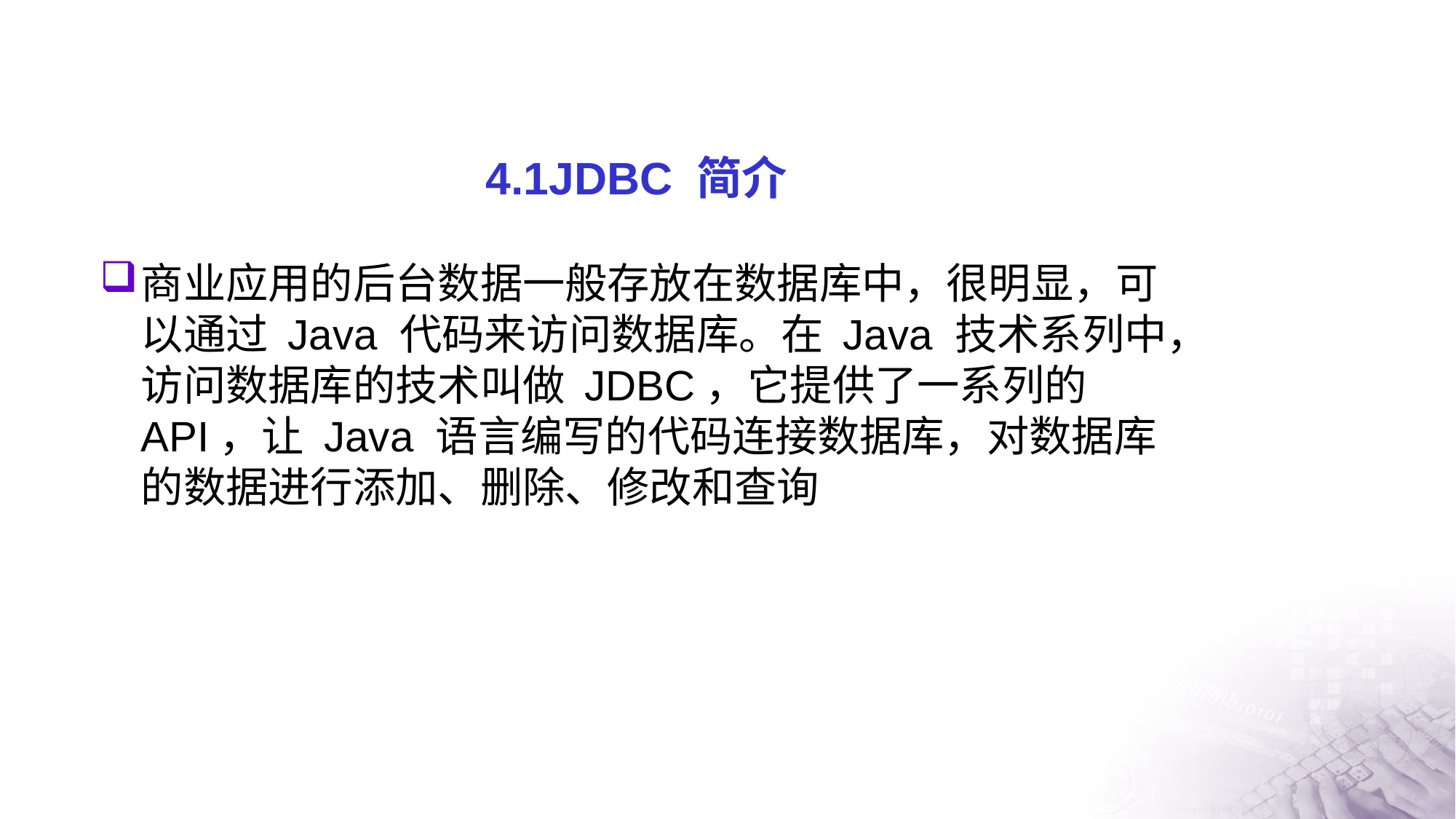

# 4.1JDBC 简介
商业应用的后台数据一般存放在数据库中，很明显，可以通过 Java 代码来访问数据库。在 Java 技术系列中，访问数据库的技术叫做 JDBC，它提供了一系列的 API，让 Java 语言编写的代码连接数据库，对数据库的数据进行添加、删除、修改和查询